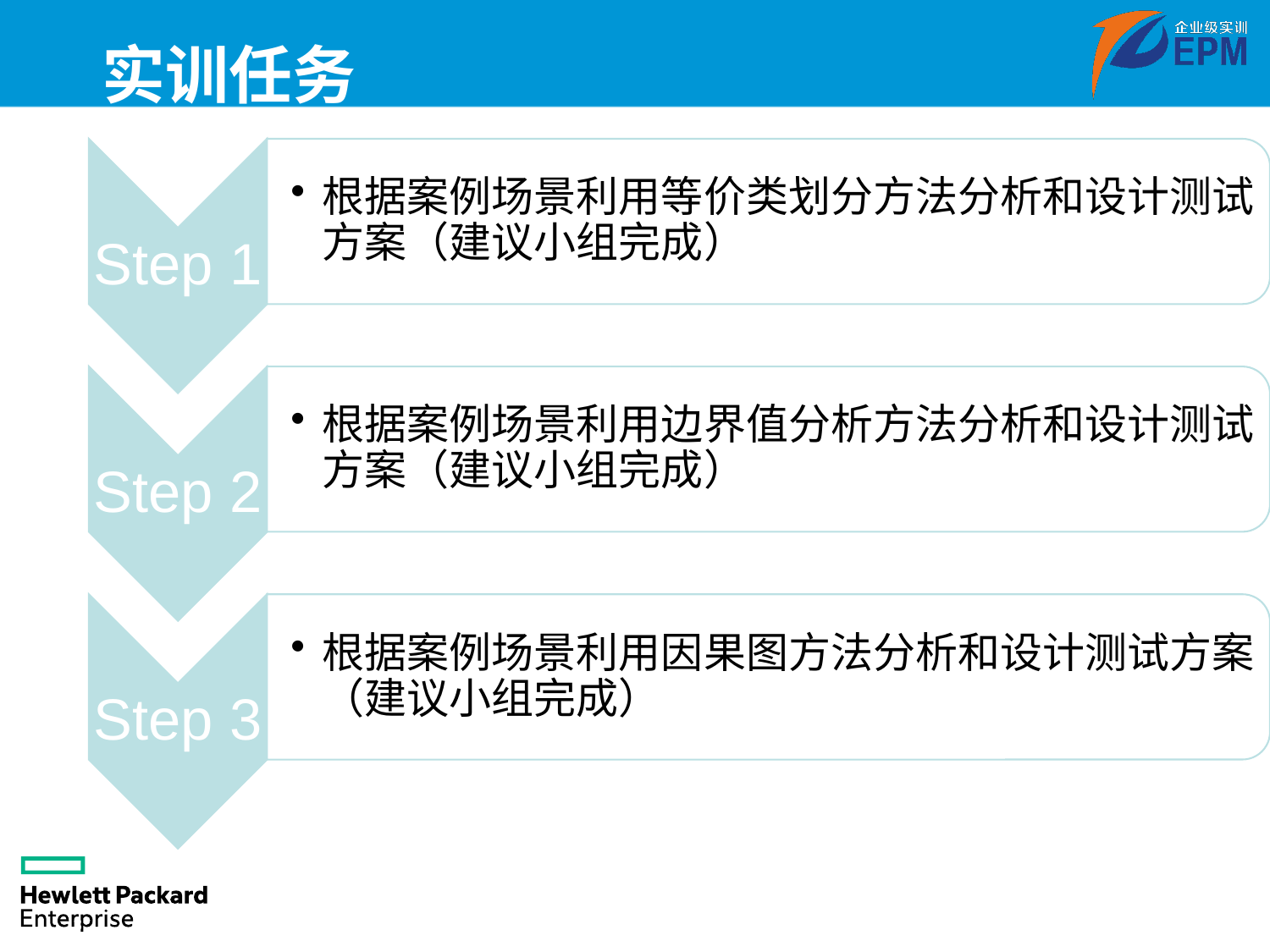

实训任务
Step 1
根据案例场景利用等价类划分方法分析和设计测试方案（建议小组完成）
Step 2
根据案例场景利用边界值分析方法分析和设计测试方案（建议小组完成）
Step 3
根据案例场景利用因果图方法分析和设计测试方案（建议小组完成）
3